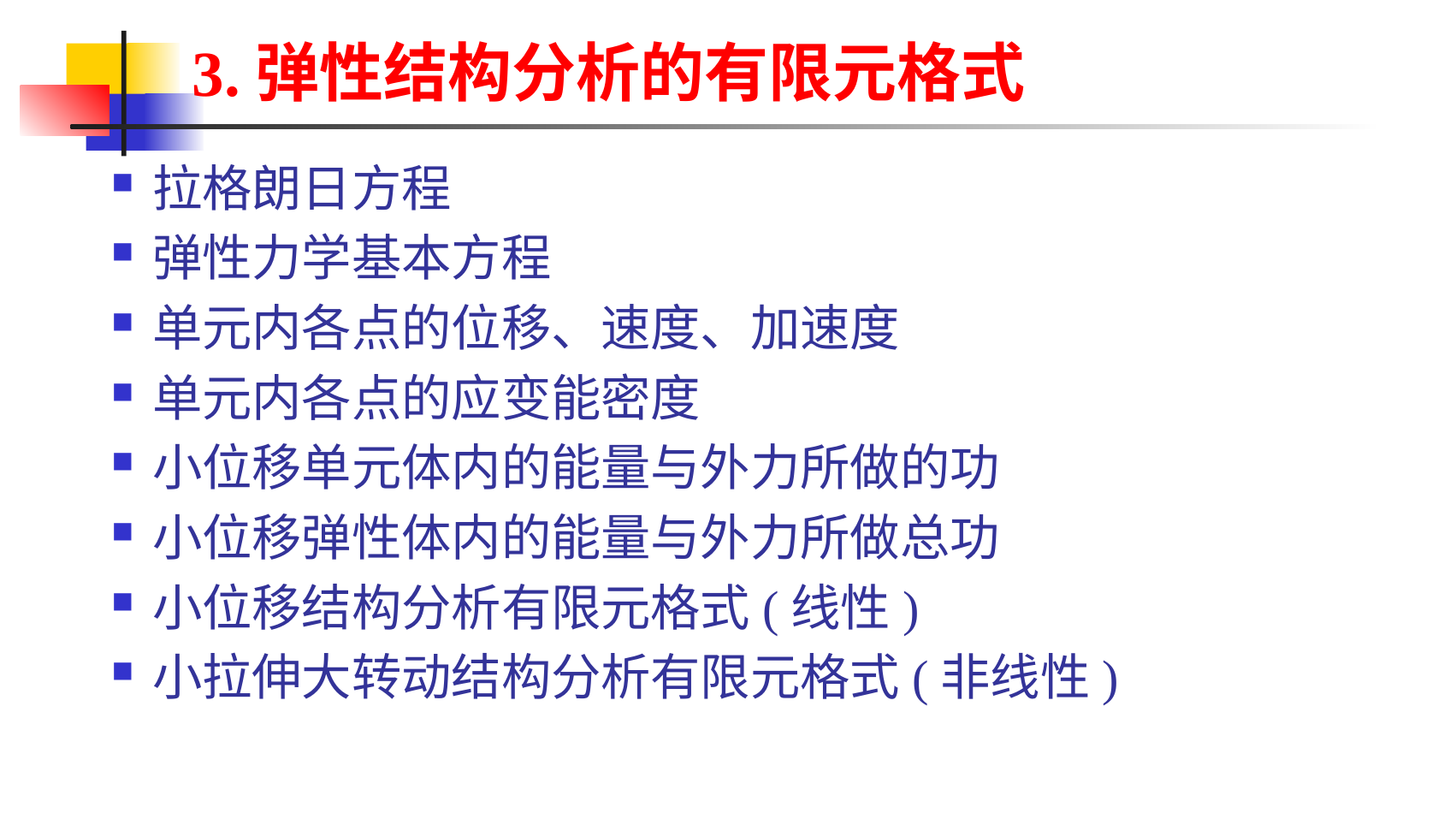

# 3.弹性结构分析的有限元格式
拉格朗日方程
弹性力学基本方程
单元内各点的位移、速度、加速度
单元内各点的应变能密度
小位移单元体内的能量与外力所做的功
小位移弹性体内的能量与外力所做总功
小位移结构分析有限元格式(线性)
小拉伸大转动结构分析有限元格式(非线性)